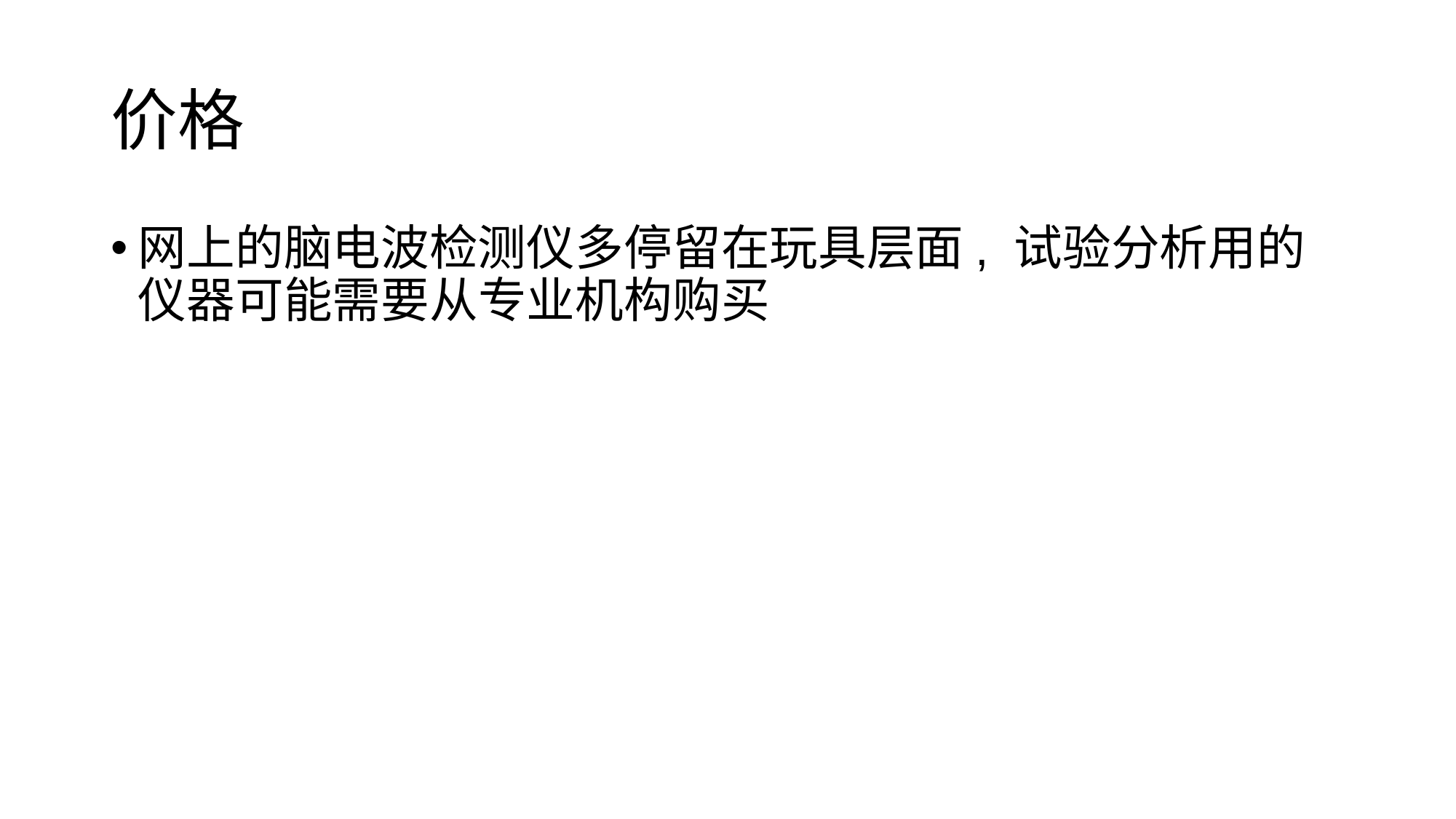

# 价格
网上的脑电波检测仪多停留在玩具层面, 试验分析用的仪器可能需要从专业机构购买